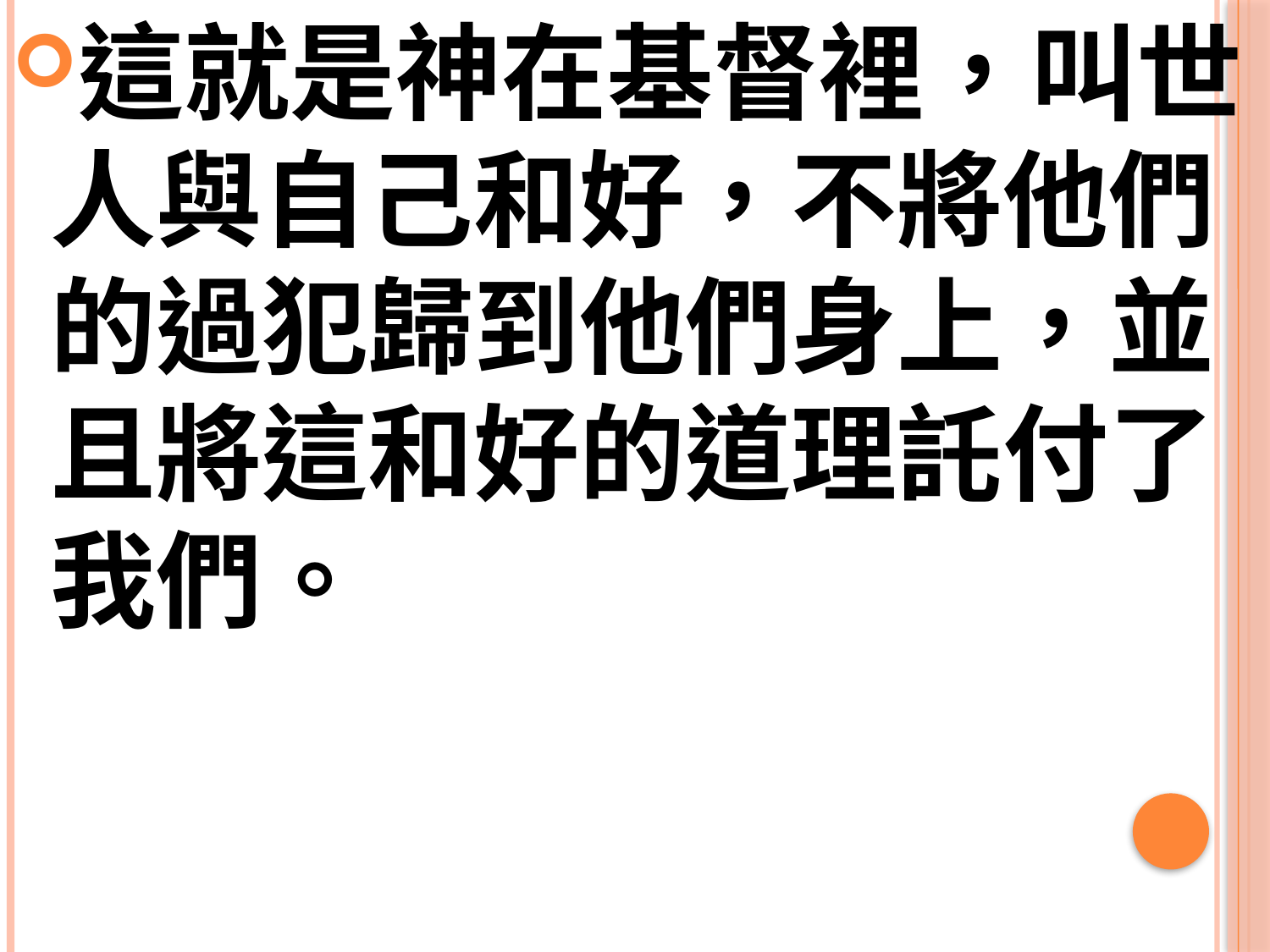

這就是神在基督裡，叫世人與自己和好，不將他們的過犯歸到他們身上，並且將這和好的道理託付了我們。